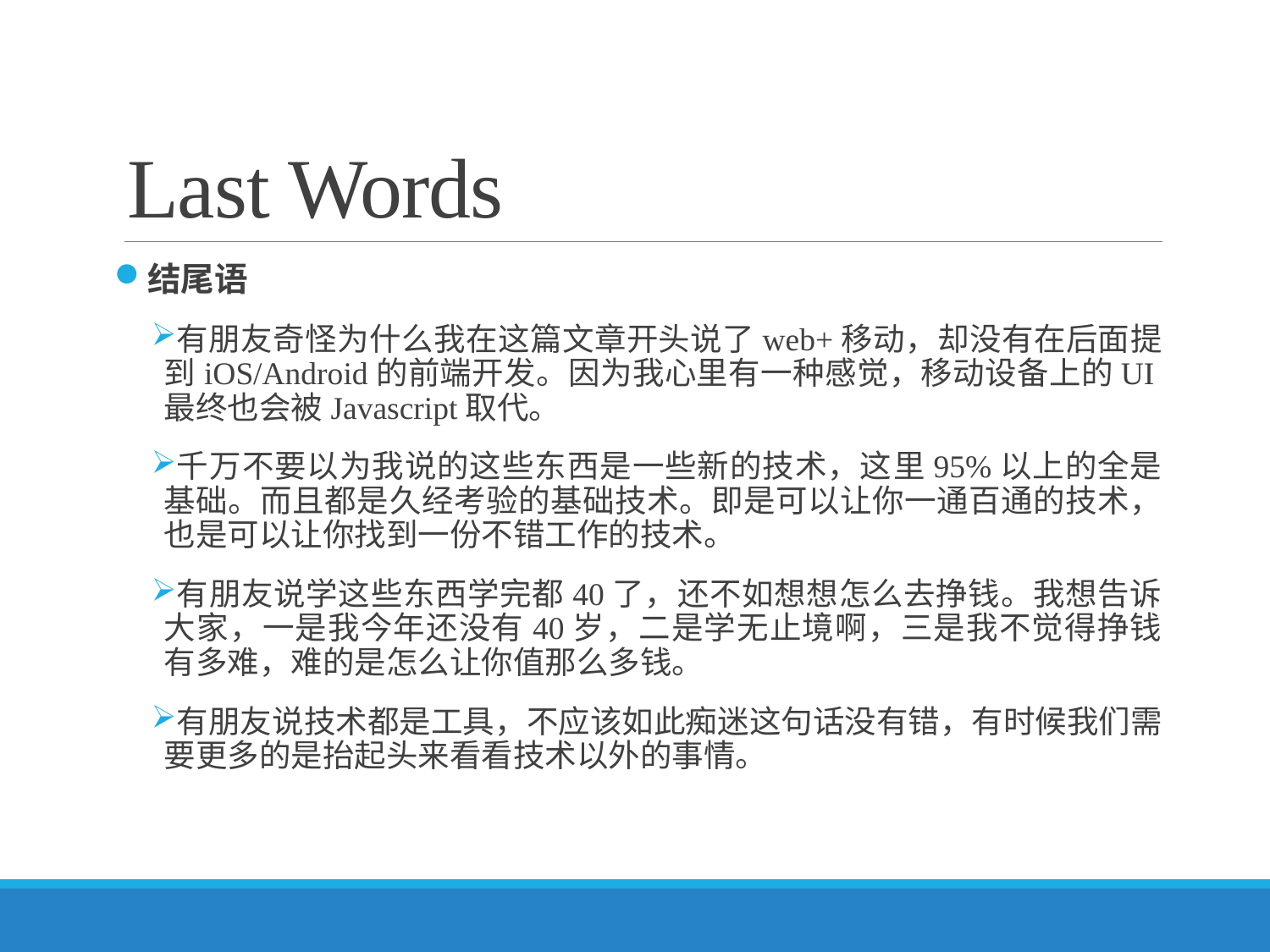

# Last Words
结尾语
有朋友奇怪为什么我在这篇文章开头说了web+移动，却没有在后面提到iOS/Android的前端开发。因为我心里有一种感觉，移动设备上的UI最终也会被Javascript取代。
千万不要以为我说的这些东西是一些新的技术，这里95%以上的全是基础。而且都是久经考验的基础技术。即是可以让你一通百通的技术，也是可以让你找到一份不错工作的技术。
有朋友说学这些东西学完都40了，还不如想想怎么去挣钱。我想告诉大家，一是我今年还没有40岁，二是学无止境啊，三是我不觉得挣钱有多难，难的是怎么让你值那么多钱。
有朋友说技术都是工具，不应该如此痴迷这句话没有错，有时候我们需要更多的是抬起头来看看技术以外的事情。